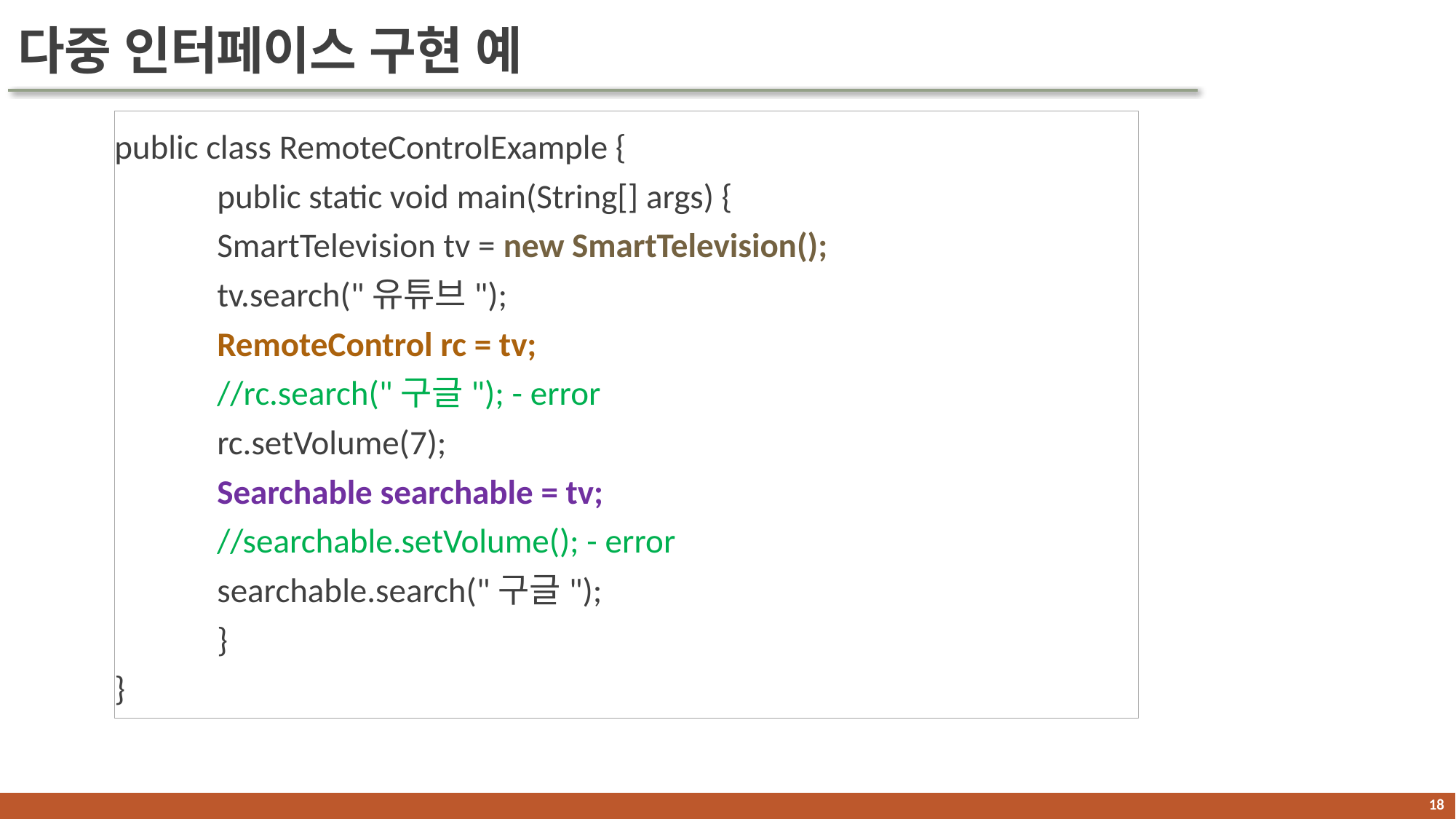

# 다중 인터페이스 구현 예
public class RemoteControlExample {
	public static void main(String[] args) {
		SmartTelevision tv = new SmartTelevision();
		tv.search("유튜브");
		RemoteControl rc = tv;
		//rc.search("구글"); - error
		rc.setVolume(7);
		Searchable searchable = tv;
		//searchable.setVolume(); - error
		searchable.search("구글");
	}
}
18